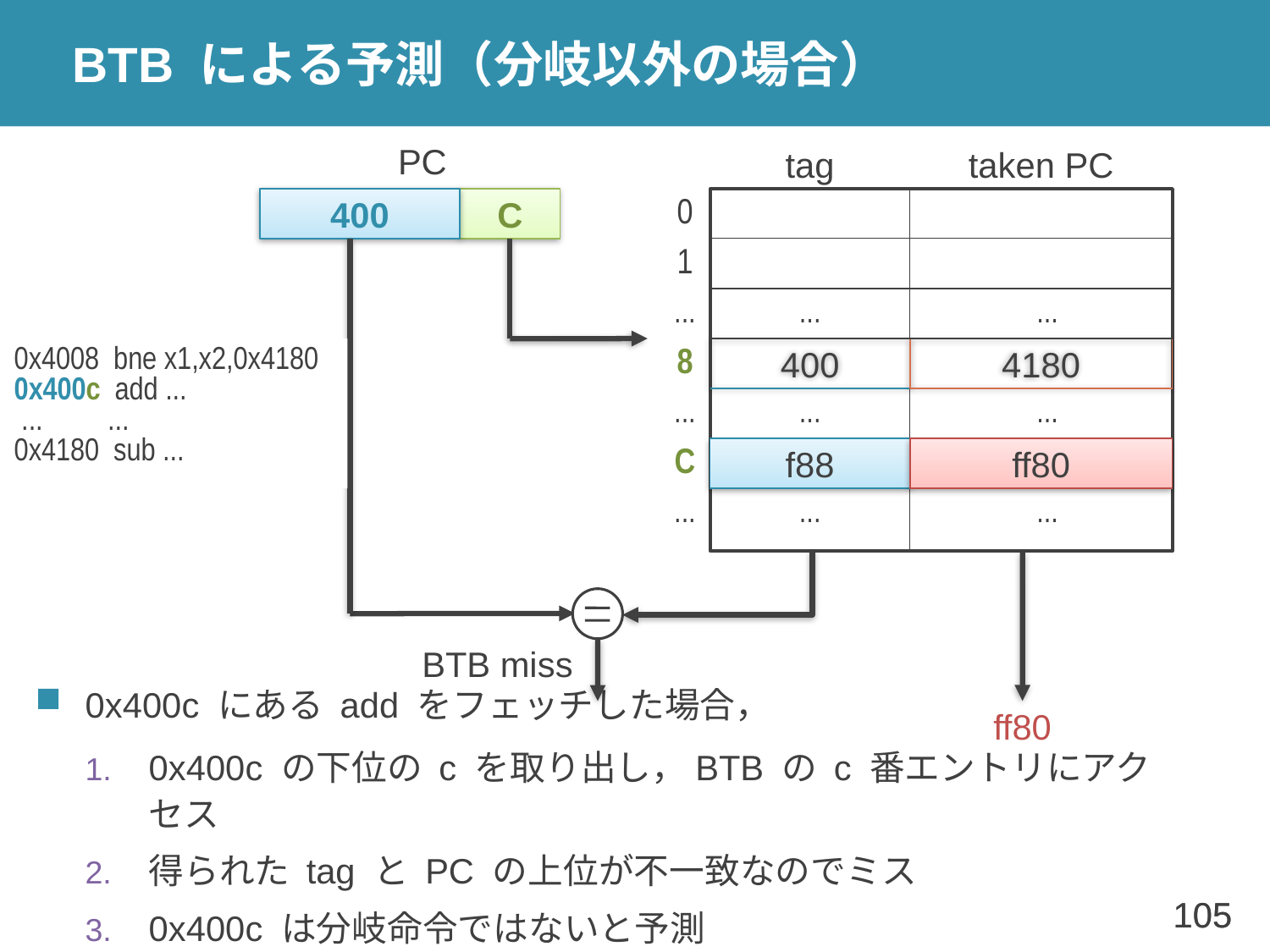

# BTB による予測（分岐以外の場合）
tag
taken PC
PC
400
C
0

1

...

...
...
400
4180

8
0x4008  bne x1,x2,0x4180
0x400c  add ...
 ...         ...
0x4180  sub ...
...
...
...
f88
ff80
C
...
...
...

BTB miss

ff80
0x400c にある add をフェッチした場合，
0x400c の下位の c を取り出し，BTB の c 番エントリにアクセス
得られた tag と PC の上位が不一致なのでミス
0x400c は分岐命令ではないと予測